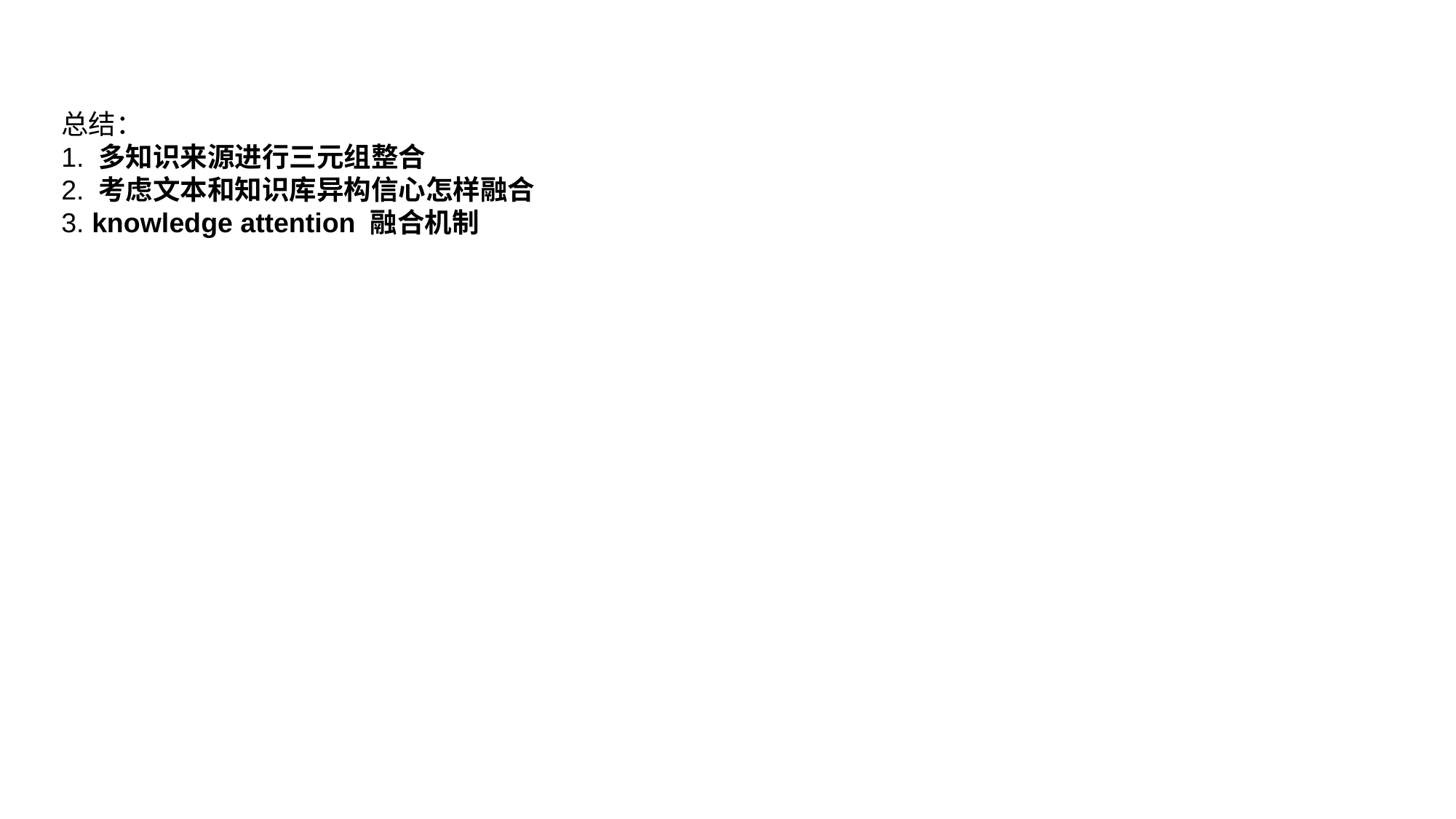

总结：
1. 多知识来源进行三元组整合
2. 考虑文本和知识库异构信心怎样融合
3. knowledge attention 融合机制